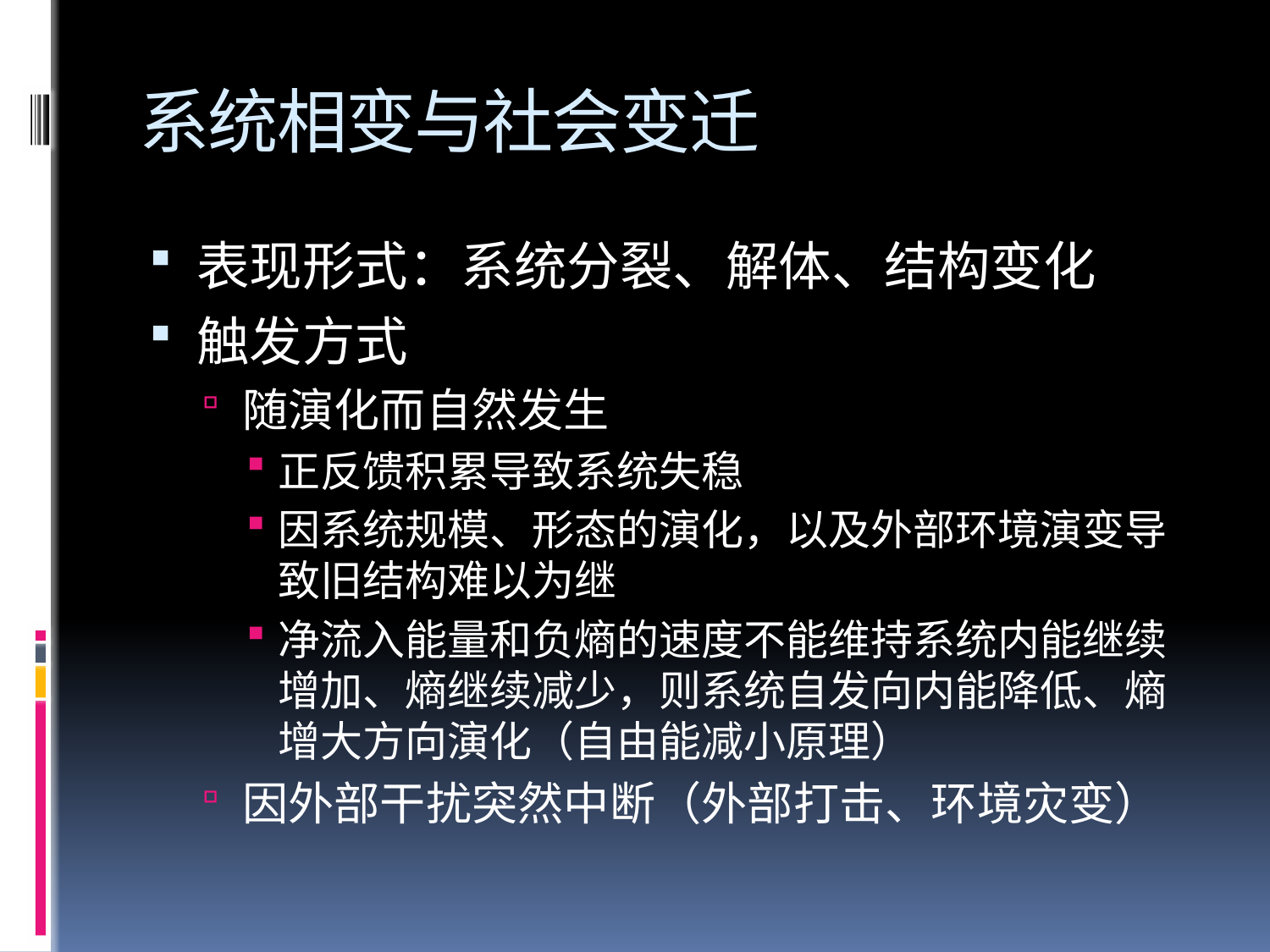

# 系统相变与社会变迁
表现形式：系统分裂、解体、结构变化
触发方式
随演化而自然发生
正反馈积累导致系统失稳
因系统规模、形态的演化，以及外部环境演变导致旧结构难以为继
净流入能量和负熵的速度不能维持系统内能继续增加、熵继续减少，则系统自发向内能降低、熵增大方向演化（自由能减小原理）
因外部干扰突然中断（外部打击、环境灾变）